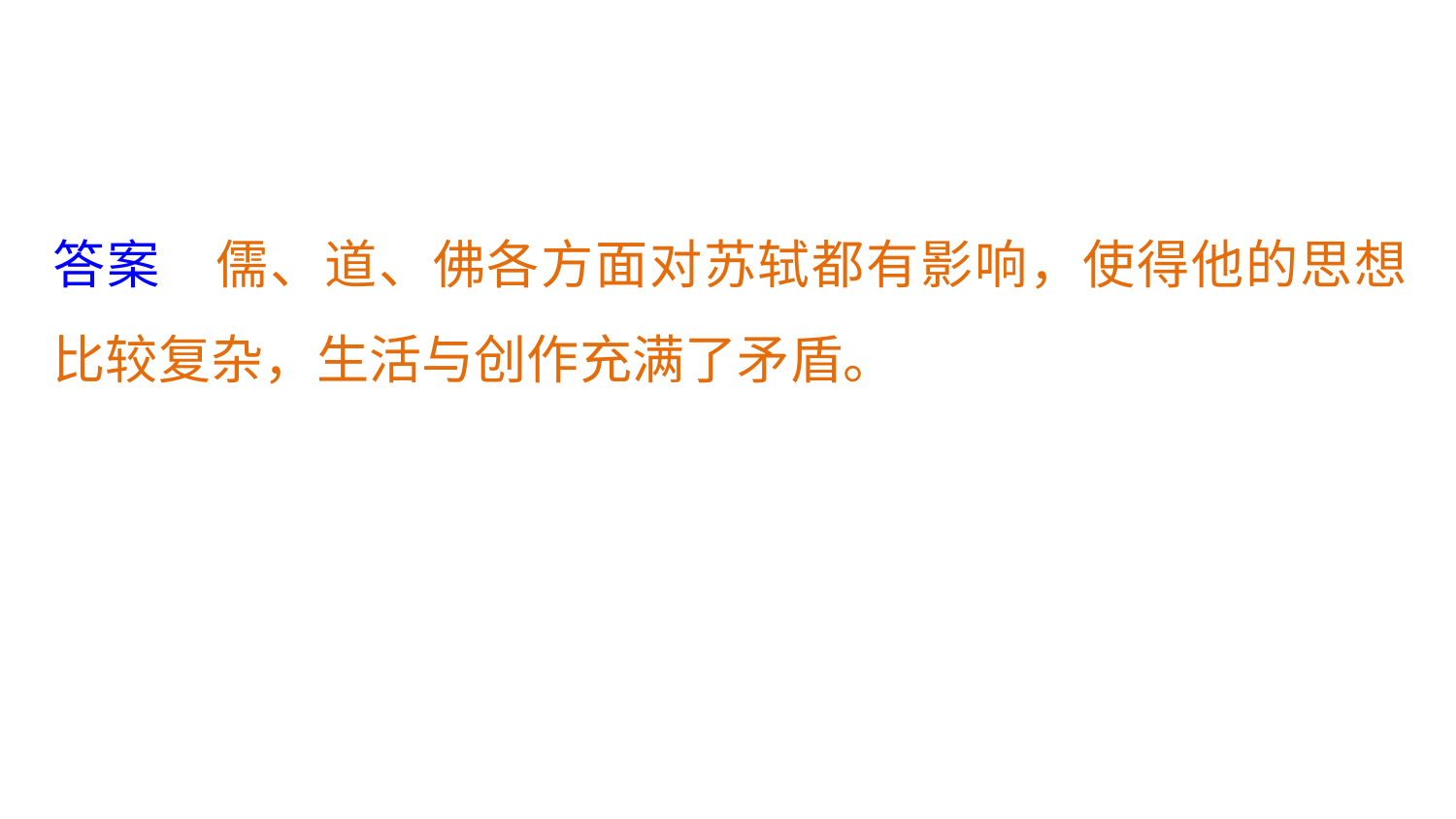

答案　儒、道、佛各方面对苏轼都有影响，使得他的思想比较复杂，生活与创作充满了矛盾。